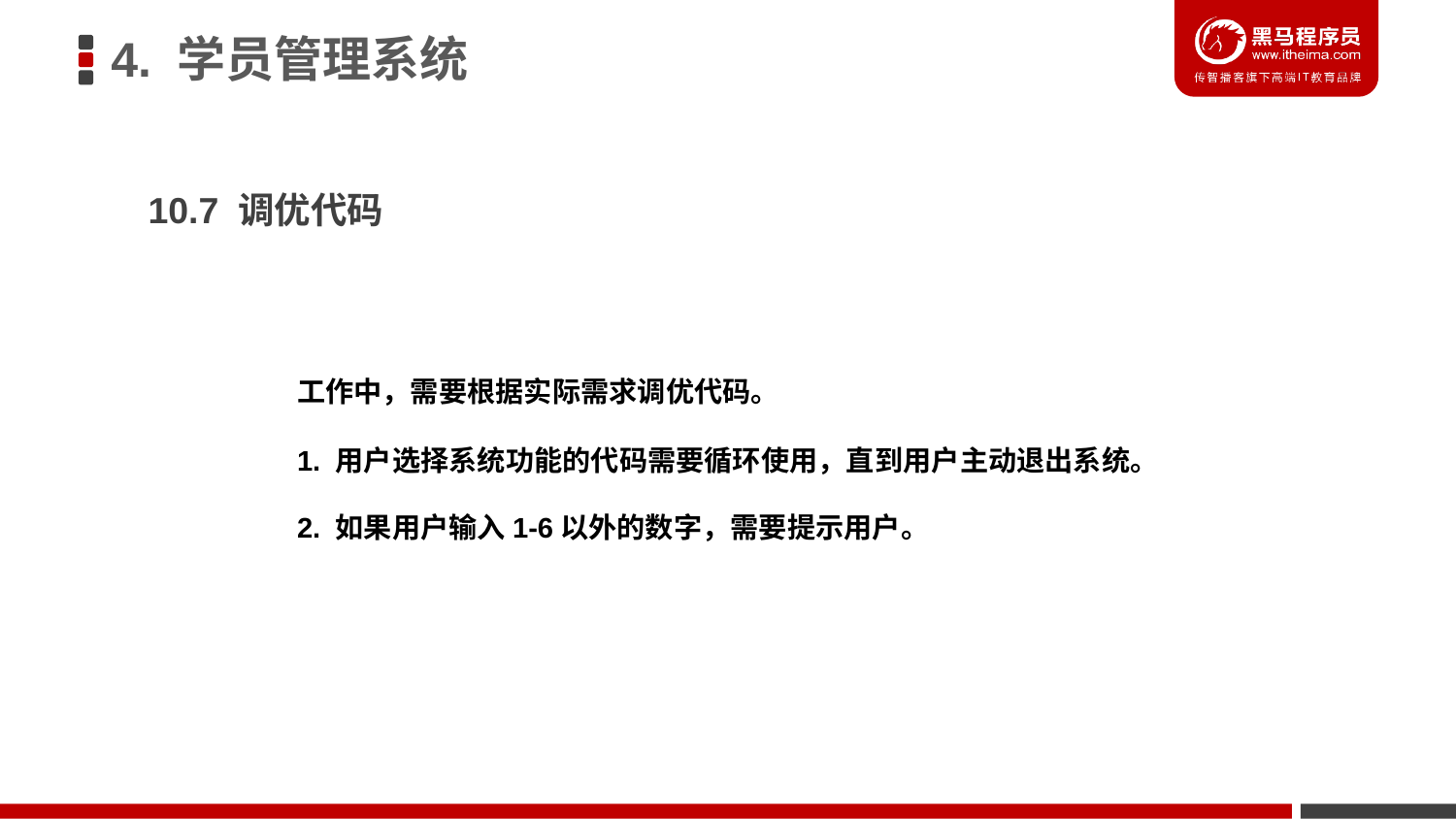

4. 学员管理系统
10.7 调优代码
工作中，需要根据实际需求调优代码。

1. 用户选择系统功能的代码需要循环使用，直到用户主动退出系统。

2. 如果用户输⼊1-6以外的数字，需要提示用户。